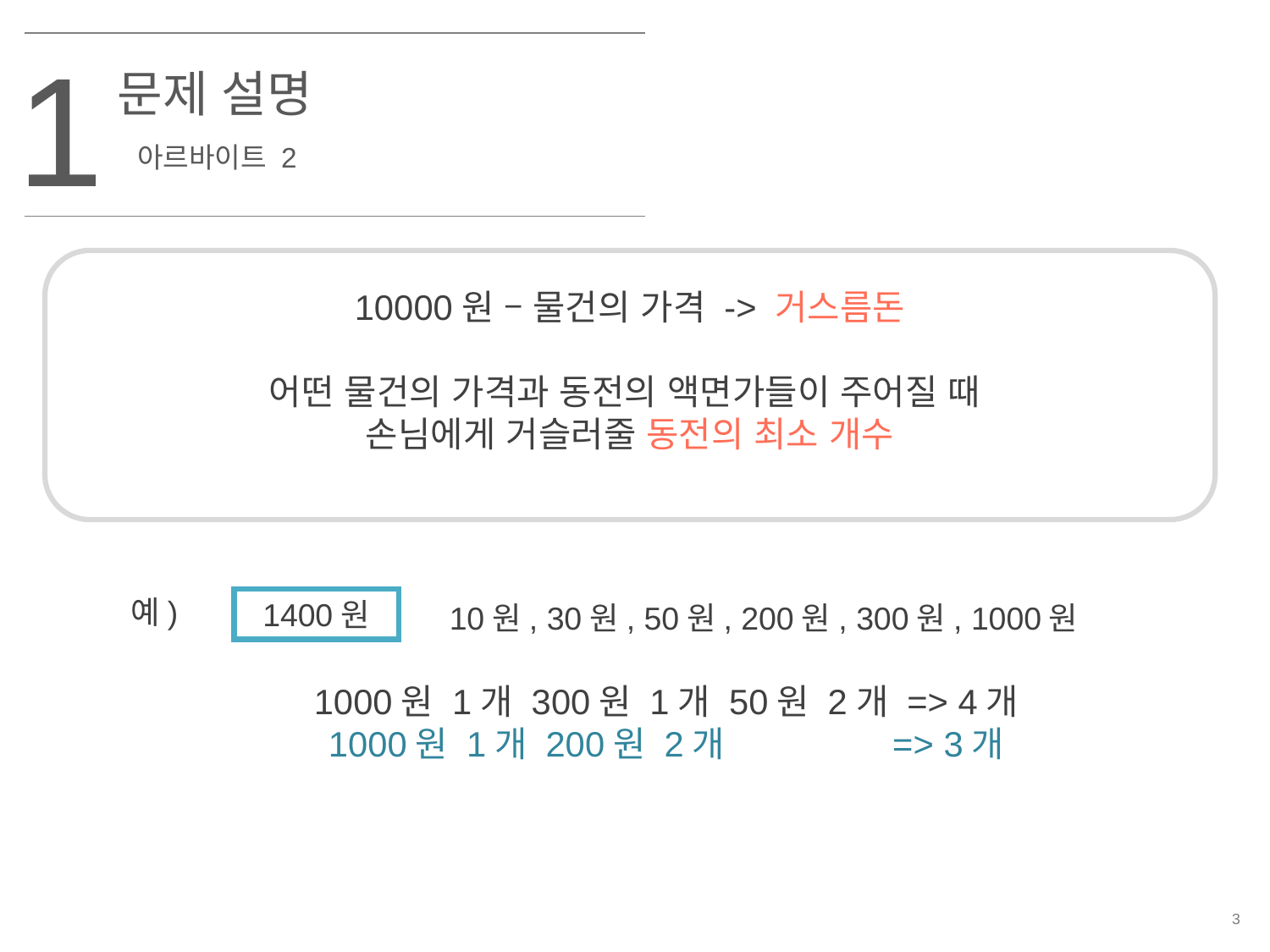

1
문제 설명
아르바이트 2

10000원 – 물건의 가격 -> 거스름돈

어떤 물건의 가격과 동전의 액면가들이 주어질 때
손님에게 거슬러줄 동전의 최소 개수

예)
                    10원, 30원, 50원, 200원, 300원, 1000원

1000원 1개 300원 1개 50원 2개 => 4개
1000원 1개 200원 2개                => 3개
1400원